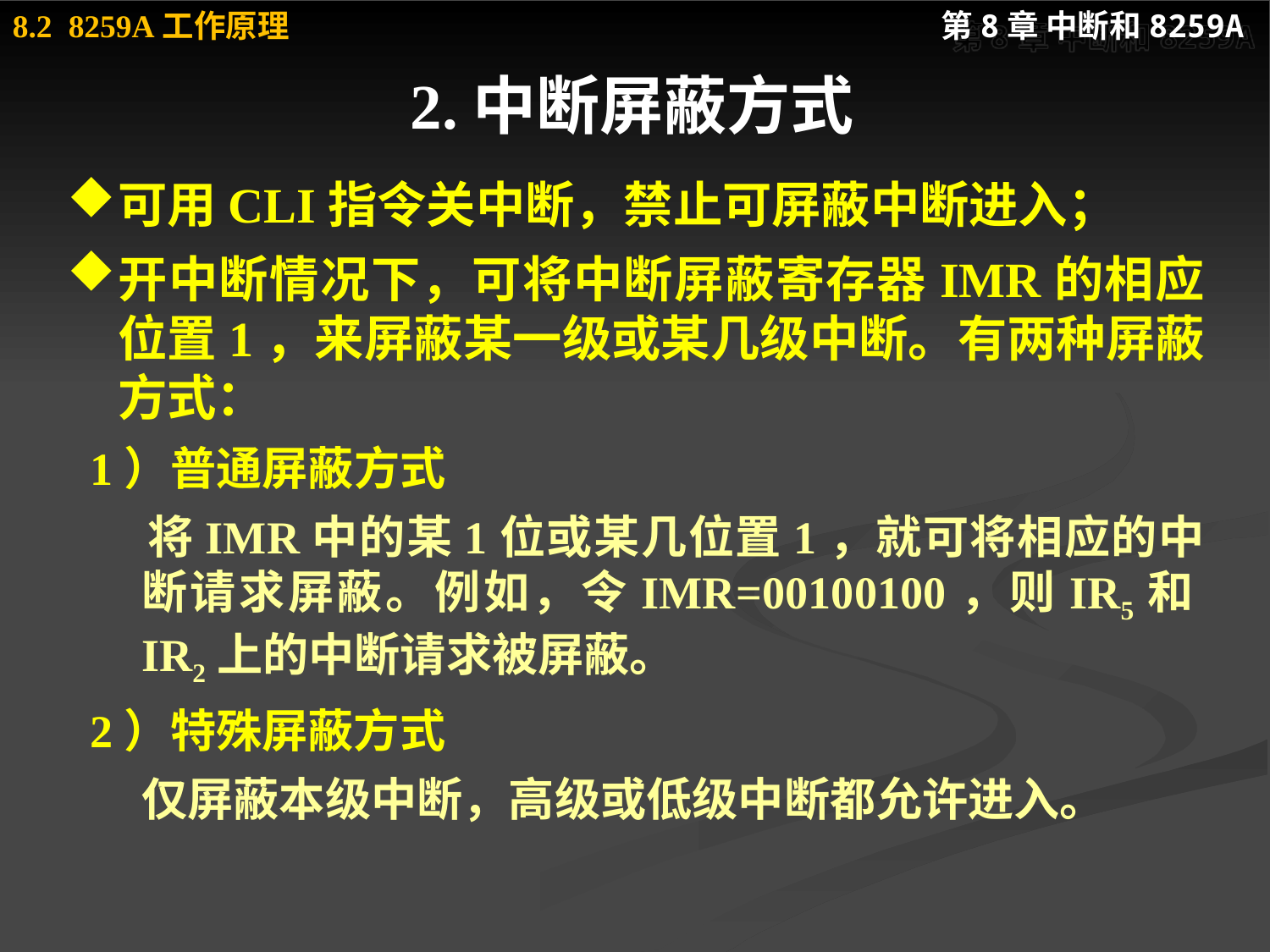

# 2.中断屏蔽方式
可用CLI指令关中断，禁止可屏蔽中断进入；
开中断情况下，可将中断屏蔽寄存器IMR的相应位置1，来屏蔽某一级或某几级中断。有两种屏蔽方式：
  1）普通屏蔽方式
   	将IMR中的某1位或某几位置1，就可将相应的中断请求屏蔽。例如，令IMR=00100100，则IR5和IR2上的中断请求被屏蔽。
  2）特殊屏蔽方式
    	仅屏蔽本级中断，高级或低级中断都允许进入。